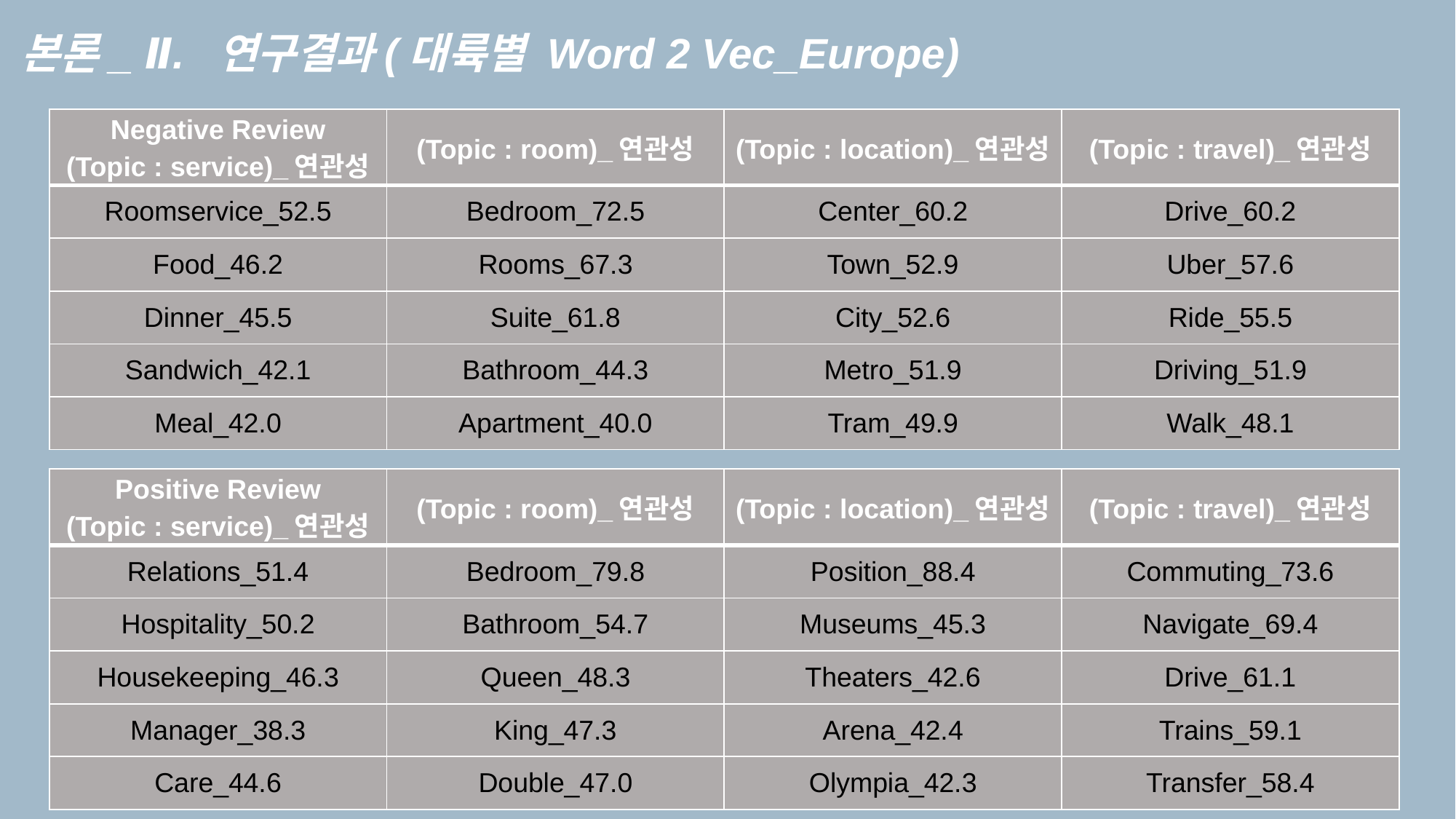

본론_ Ⅱ.  연구결과(대륙별 Word 2 Vec_Europe)
| Negative Review (Topic : service)\_연관성 | (Topic : room)\_연관성 | (Topic : location)\_연관성 | (Topic : travel)\_연관성 |
| --- | --- | --- | --- |
| Roomservice\_52.5 | Bedroom\_72.5 | Center\_60.2 | Drive\_60.2 |
| Food\_46.2 | Rooms\_67.3 | Town\_52.9 | Uber\_57.6 |
| Dinner\_45.5 | Suite\_61.8 | City\_52.6 | Ride\_55.5 |
| Sandwich\_42.1 | Bathroom\_44.3 | Metro\_51.9 | Driving\_51.9 |
| Meal\_42.0 | Apartment\_40.0 | Tram\_49.9 | Walk\_48.1 |
| Positive Review (Topic : service)\_연관성 | (Topic : room)\_연관성 | (Topic : location)\_연관성 | (Topic : travel)\_연관성 |
| --- | --- | --- | --- |
| Relations\_51.4 | Bedroom\_79.8 | Position\_88.4 | Commuting\_73.6 |
| Hospitality\_50.2 | Bathroom\_54.7 | Museums\_45.3 | Navigate\_69.4 |
| Housekeeping\_46.3 | Queen\_48.3 | Theaters\_42.6 | Drive\_61.1 |
| Manager\_38.3 | King\_47.3 | Arena\_42.4 | Trains\_59.1 |
| Care\_44.6 | Double\_47.0 | Olympia\_42.3 | Transfer\_58.4 |